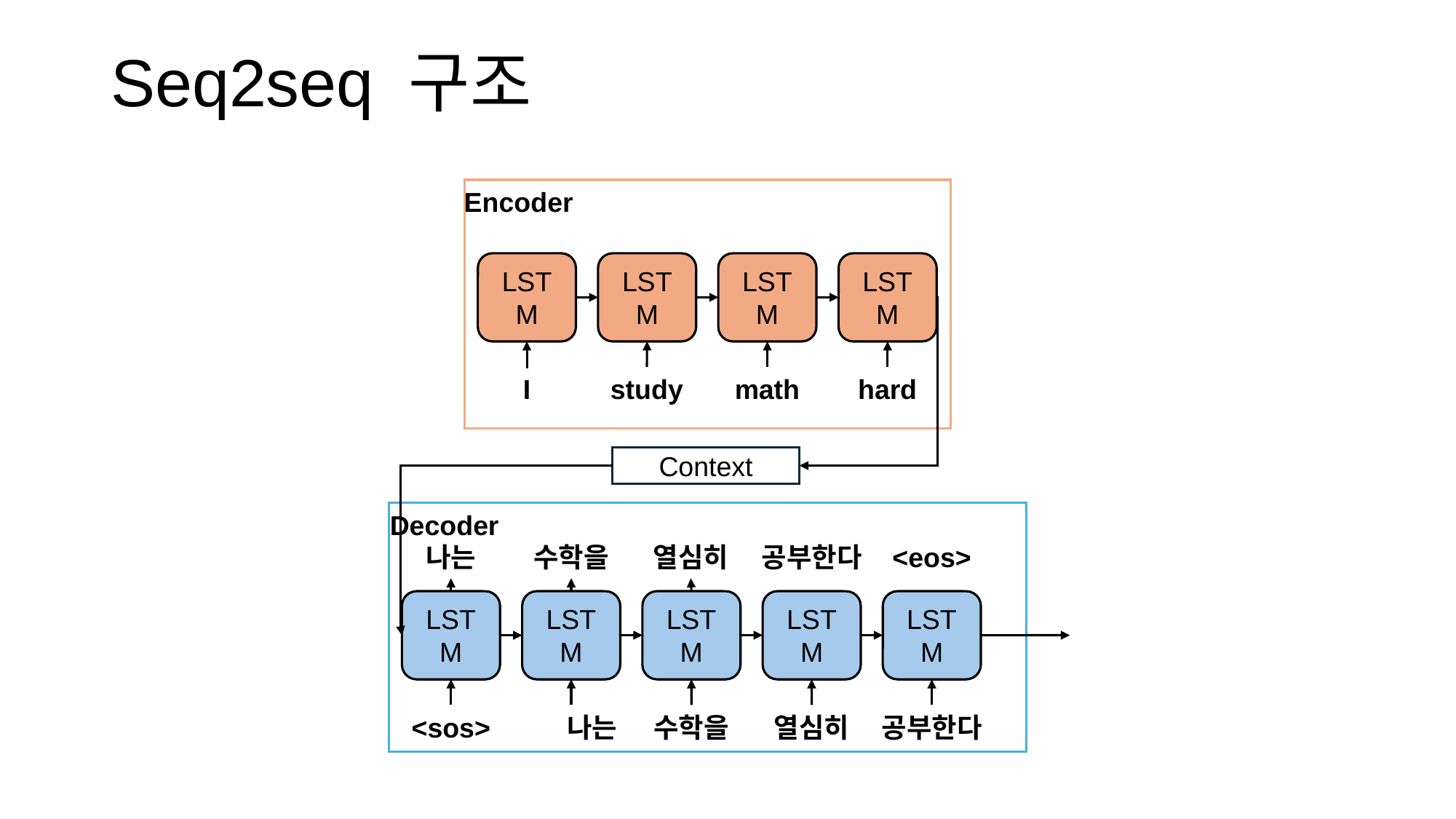

Seq2seq 구조
Encoder

LSTM
LSTM
LSTM
LSTM
I
study
math
hard

Context
Decoder

나는
수학을
열심히
공부한다
<eos>
LSTM
LSTM
LSTM
LSTM
LSTM
<sos>
나는
수학을
열심히
공부한다